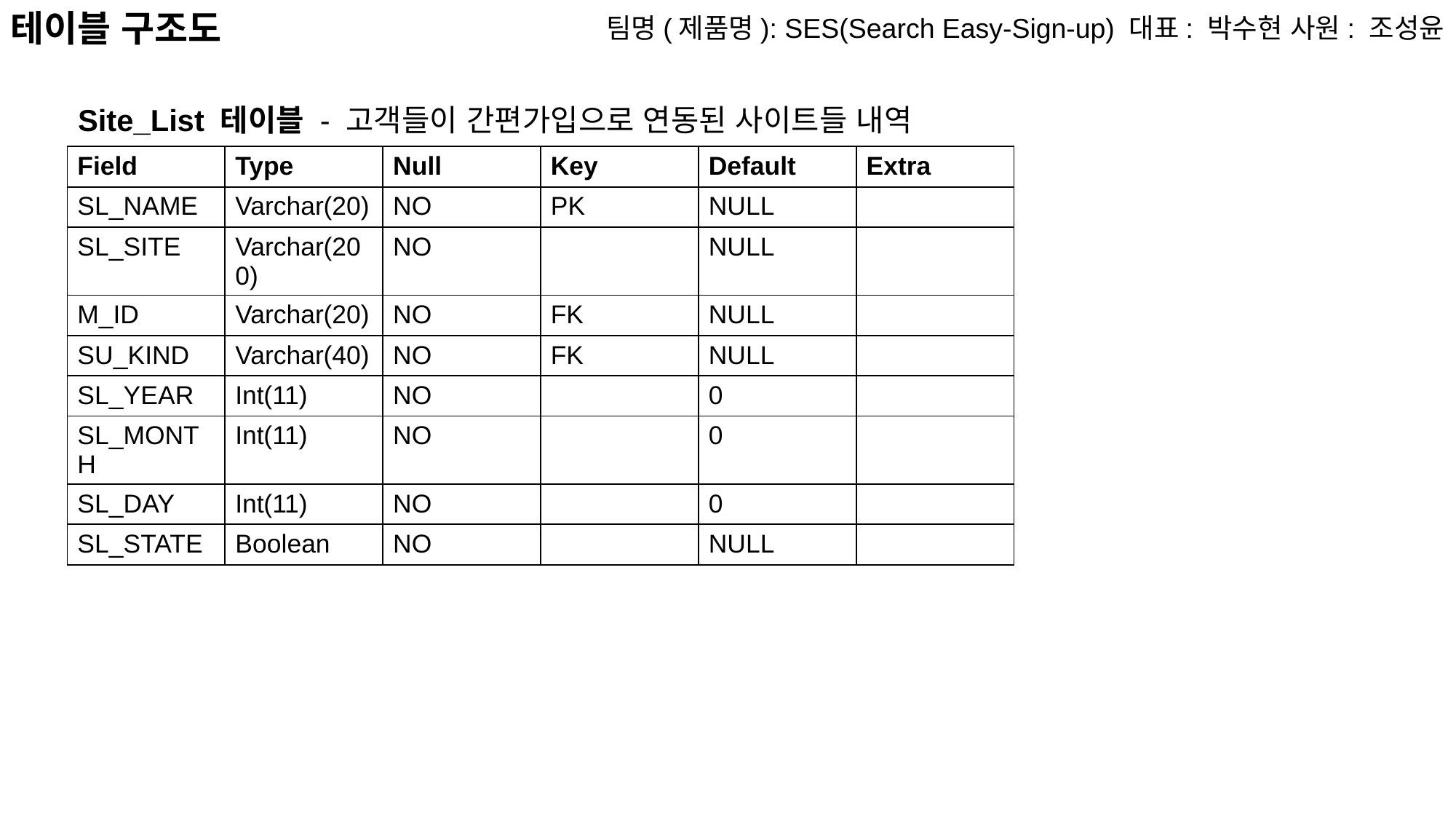

테이블 구조도
팀명(제품명): SES(Search Easy-Sign-up) 대표: 박수현 사원: 조성윤
Site_List 테이블 - 고객들이 간편가입으로 연동된 사이트들 내역
| Field | Type | Null | Key | Default | Extra |
| --- | --- | --- | --- | --- | --- |
| SL\_NAME | Varchar(20) | NO | PK | NULL |  |
| SL\_SITE | Varchar(200) | NO |  | NULL |  |
| M\_ID | Varchar(20) | NO | FK | NULL |  |
| SU\_KIND | Varchar(40) | NO | FK | NULL |  |
| SL\_YEAR | Int(11) | NO |  | 0 |  |
| SL\_MONTH | Int(11) | NO |  | 0 |  |
| SL\_DAY | Int(11) | NO |  | 0 |  |
| SL\_STATE | Boolean | NO |  | NULL |  |